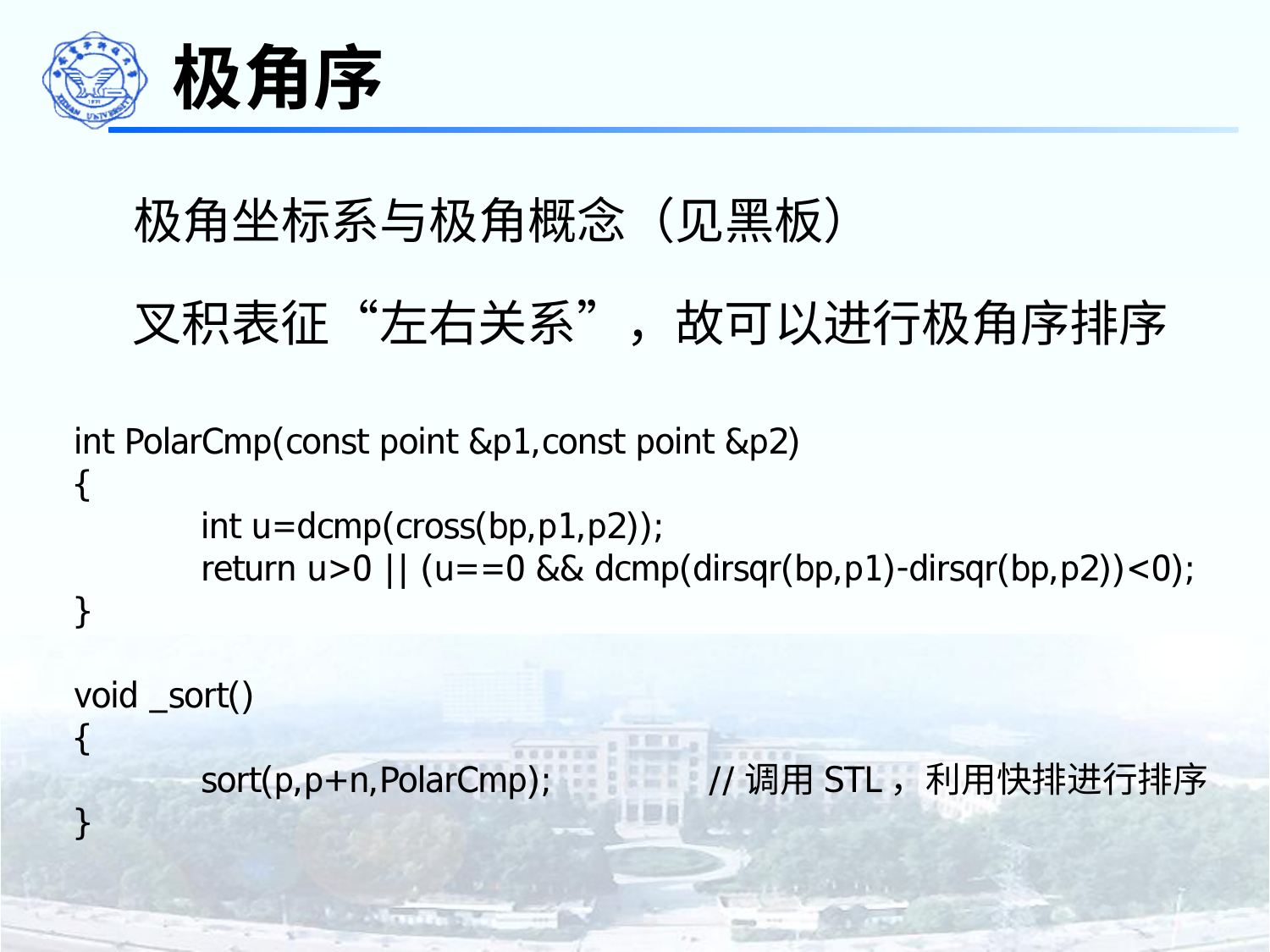

# 极角序
极角坐标系与极角概念（见黑板）
叉积表征“左右关系”，故可以进行极角序排序
int PolarCmp(const point &p1,const point &p2)
{
	int u=dcmp(cross(bp,p1,p2));
	return u>0 || (u==0 && dcmp(dirsqr(bp,p1)-dirsqr(bp,p2))<0);
}

void _sort()
{
	sort(p,p+n,PolarCmp);		//调用STL，利用快排进行排序
}